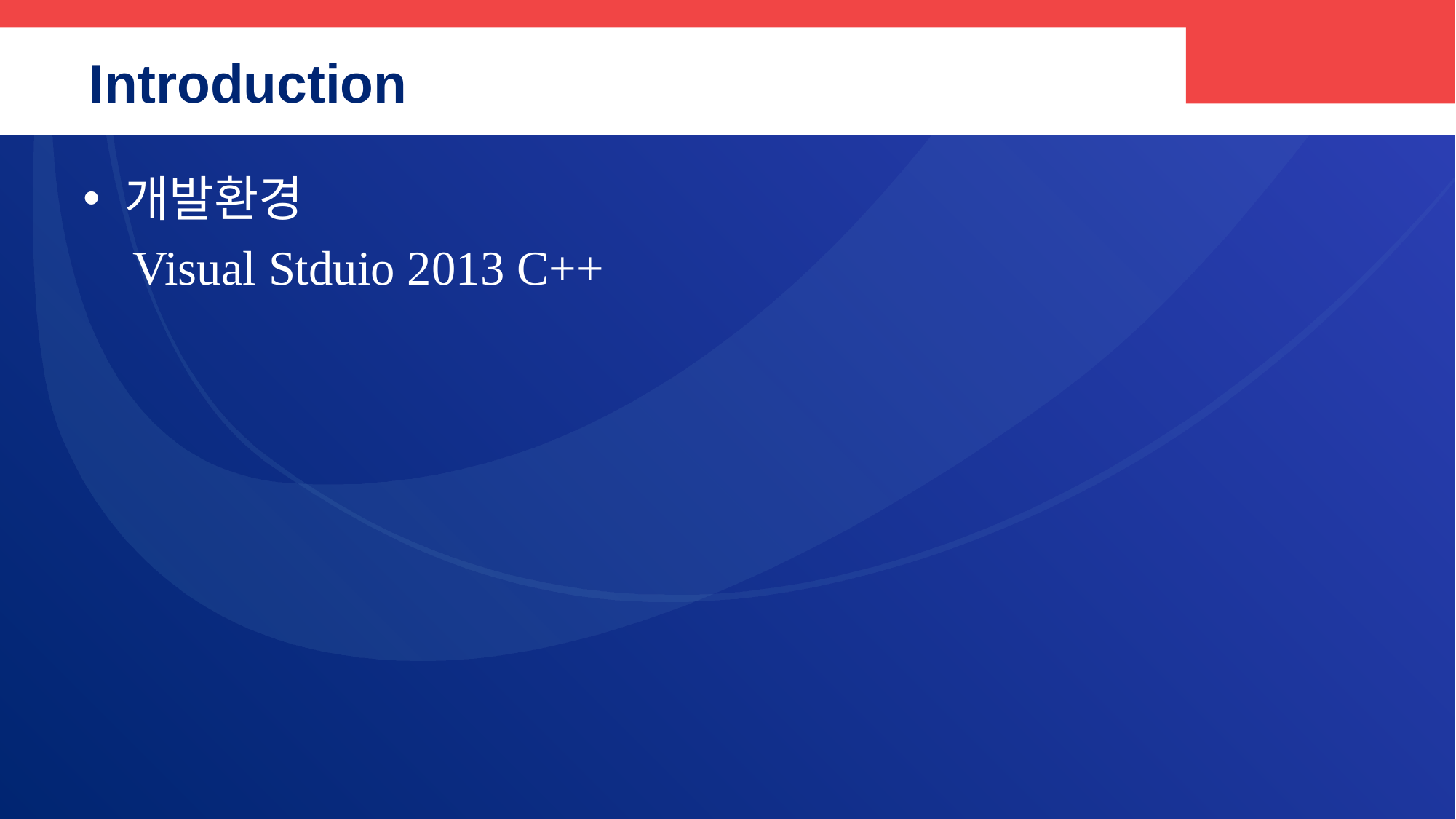

# Introduction
개발환경
    Visual Stduio 2013 C++